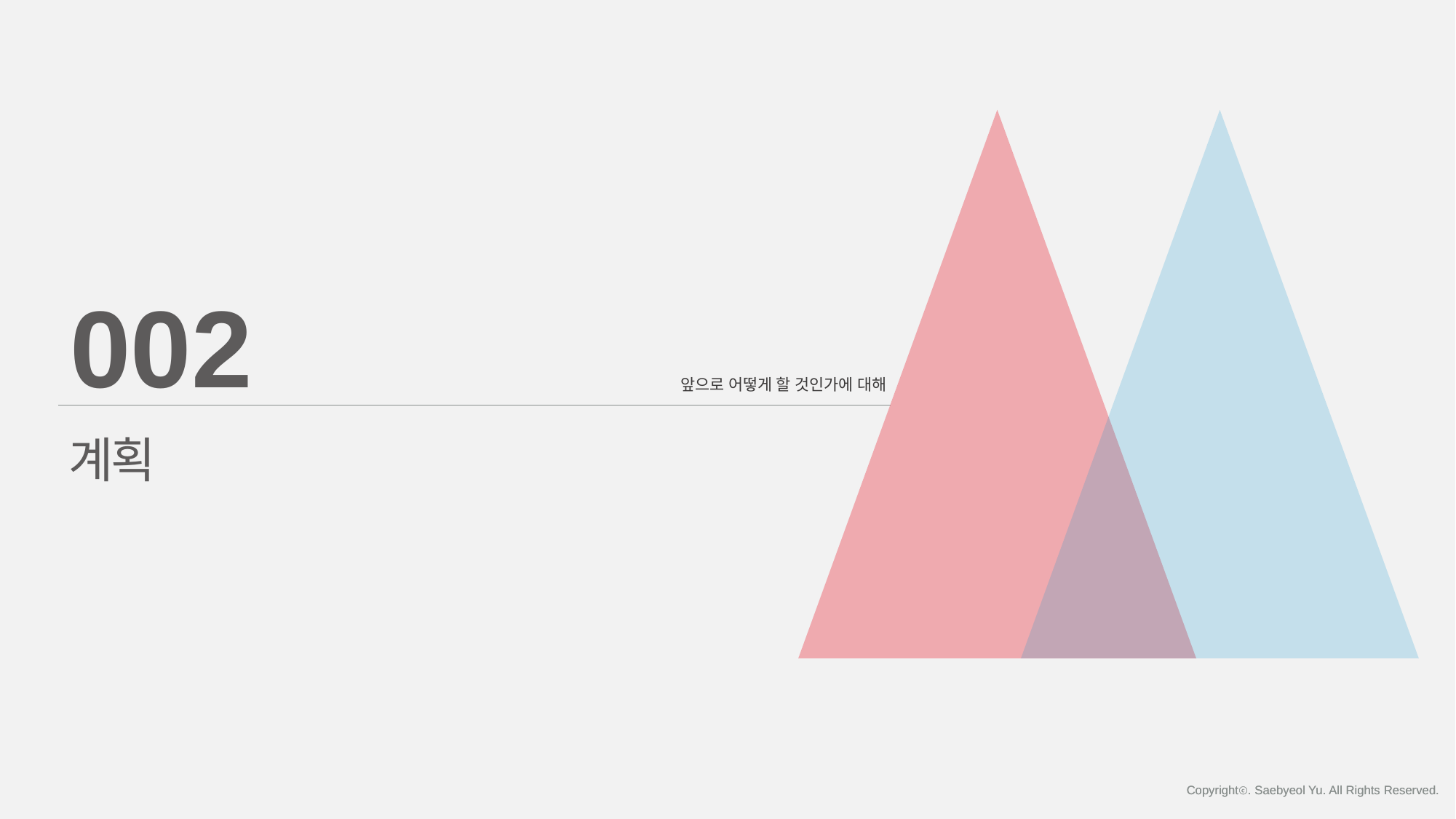

002
앞으로 어떻게 할 것인가에 대해
계획
Copyrightⓒ. Saebyeol Yu. All Rights Reserved.